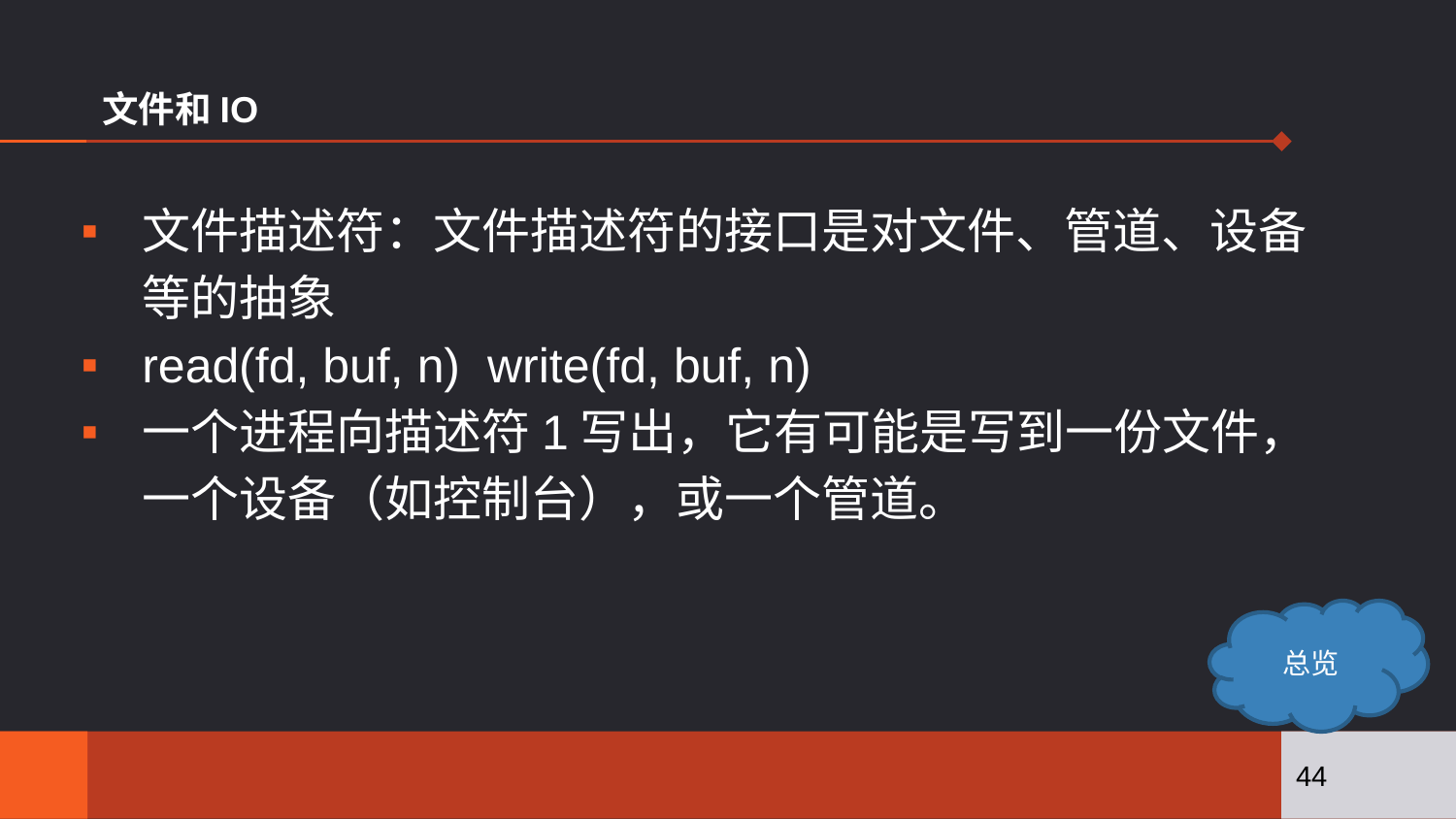

# 文件和IO
文件描述符：文件描述符的接口是对文件、管道、设备等的抽象
read(fd, buf, n)  write(fd, buf, n)
一个进程向描述符1写出，它有可能是写到一份文件，一个设备（如控制台），或一个管道。
总览
44